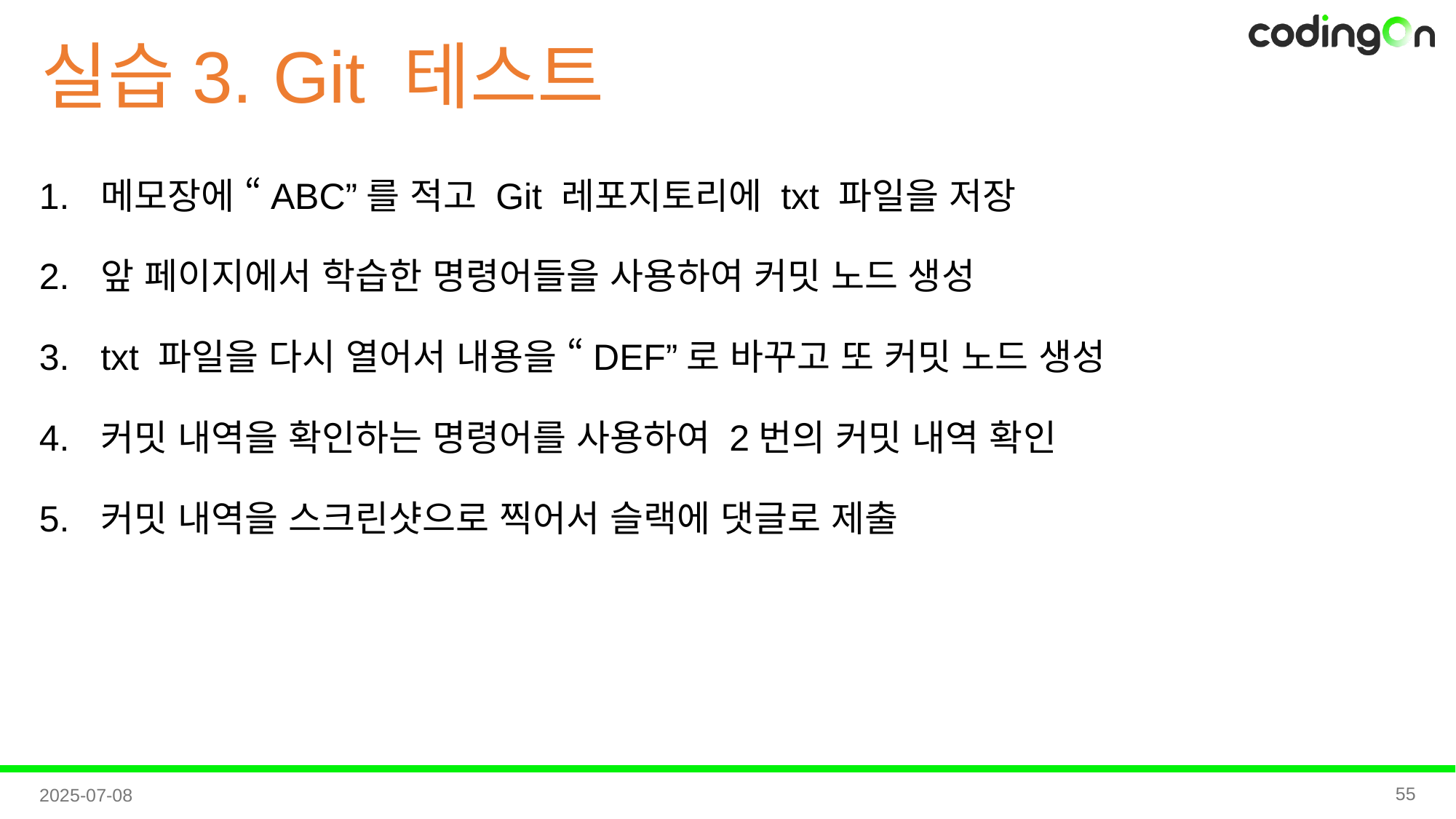

실습3. Git 테스트
메모장에 “ABC”를 적고 Git 레포지토리에 txt 파일을 저장
앞 페이지에서 학습한 명령어들을 사용하여 커밋 노드 생성
txt 파일을 다시 열어서 내용을 “DEF”로 바꾸고 또 커밋 노드 생성
커밋 내역을 확인하는 명령어를 사용하여 2번의 커밋 내역 확인
커밋 내역을 스크린샷으로 찍어서 슬랙에 댓글로 제출
55
2025-07-08